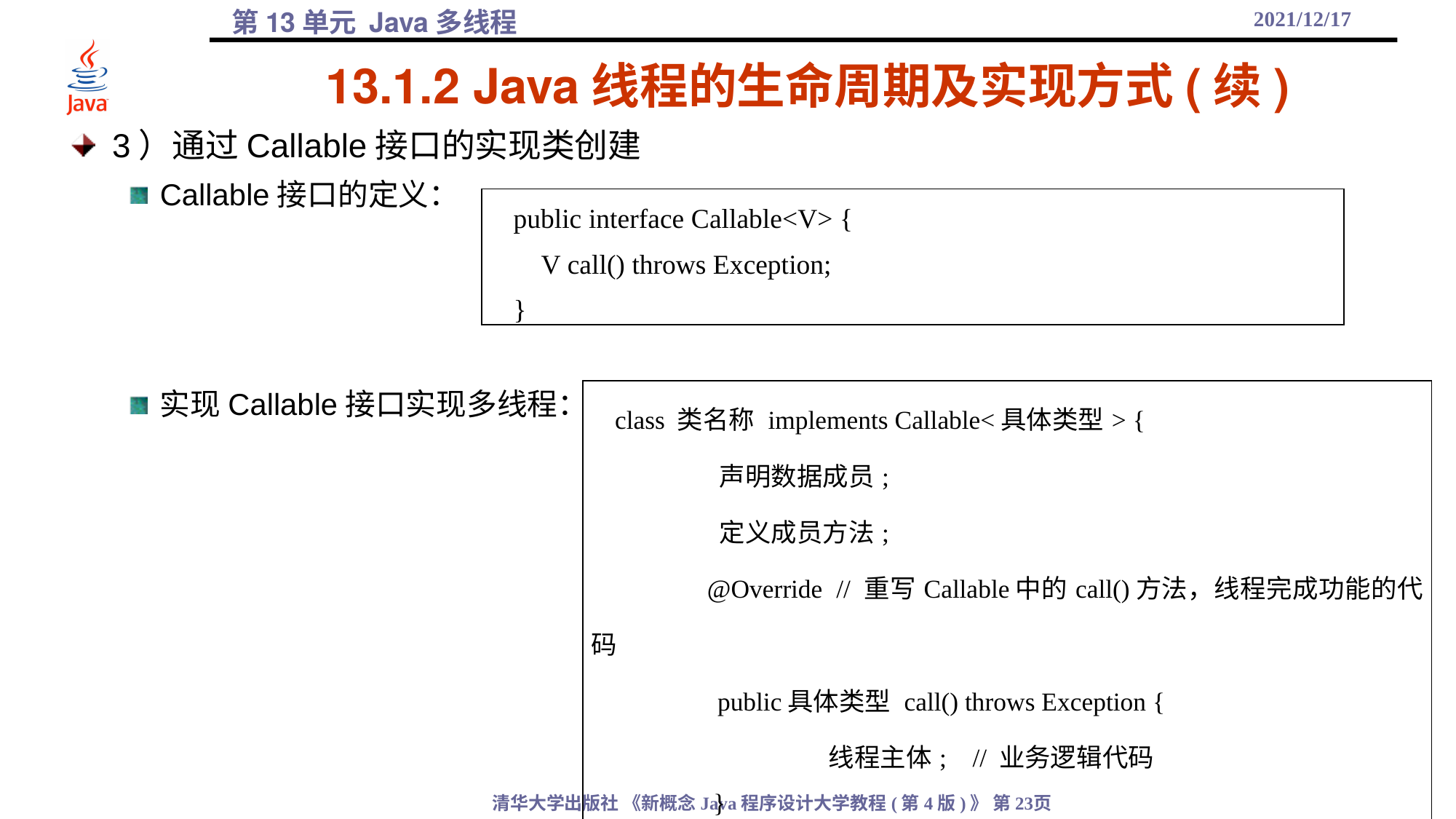

2021/12/17
# 13.1.2 Java线程的生命周期及实现方式(续)
3）通过Callable接口的实现类创建
Callable接口的定义：

实现Callable接口实现多线程：
| public interface Callable<V> { V call() throws Exception; } |
| --- |
| class 类名称 implements Callable<具体类型> { 声明数据成员; 定义成员方法; @Override // 重写Callable中的call()方法，线程完成功能的代码 public具体类型 call() throws Exception { 线程主体; // 业务逻辑代码 } } |
| --- |